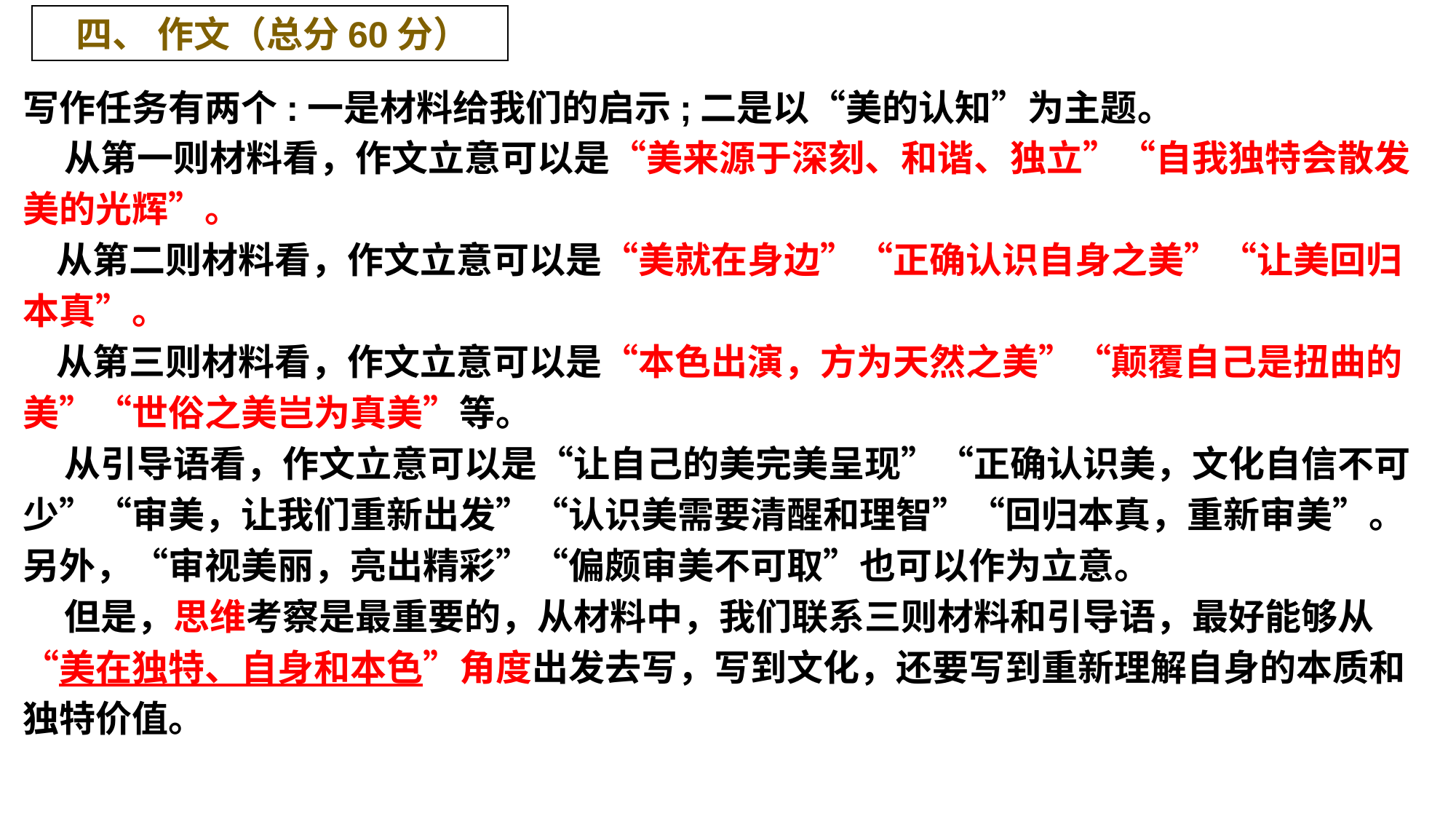

四、 作文（总分60分）
写作任务有两个:一是材料给我们的启示;二是以“美的认知”为主题。
    从第一则材料看，作文立意可以是“美来源于深刻、和谐、独立”“自我独特会散发美的光辉”。
   从第二则材料看，作文立意可以是“美就在身边”“正确认识自身之美”“让美回归本真”。
   从第三则材料看，作文立意可以是“本色出演，方为天然之美”“颠覆自己是扭曲的美”“世俗之美岂为真美”等。
    从引导语看，作文立意可以是“让自己的美完美呈现”“正确认识美，文化自信不可少”“审美，让我们重新出发”“认识美需要清醒和理智”“回归本真，重新审美”。另外，“审视美丽，亮出精彩”“偏颇审美不可取”也可以作为立意。
    但是，思维考察是最重要的，从材料中，我们联系三则材料和引导语，最好能够从“美在独特、自身和本色”角度出发去写，写到文化，还要写到重新理解自身的本质和独特价值。